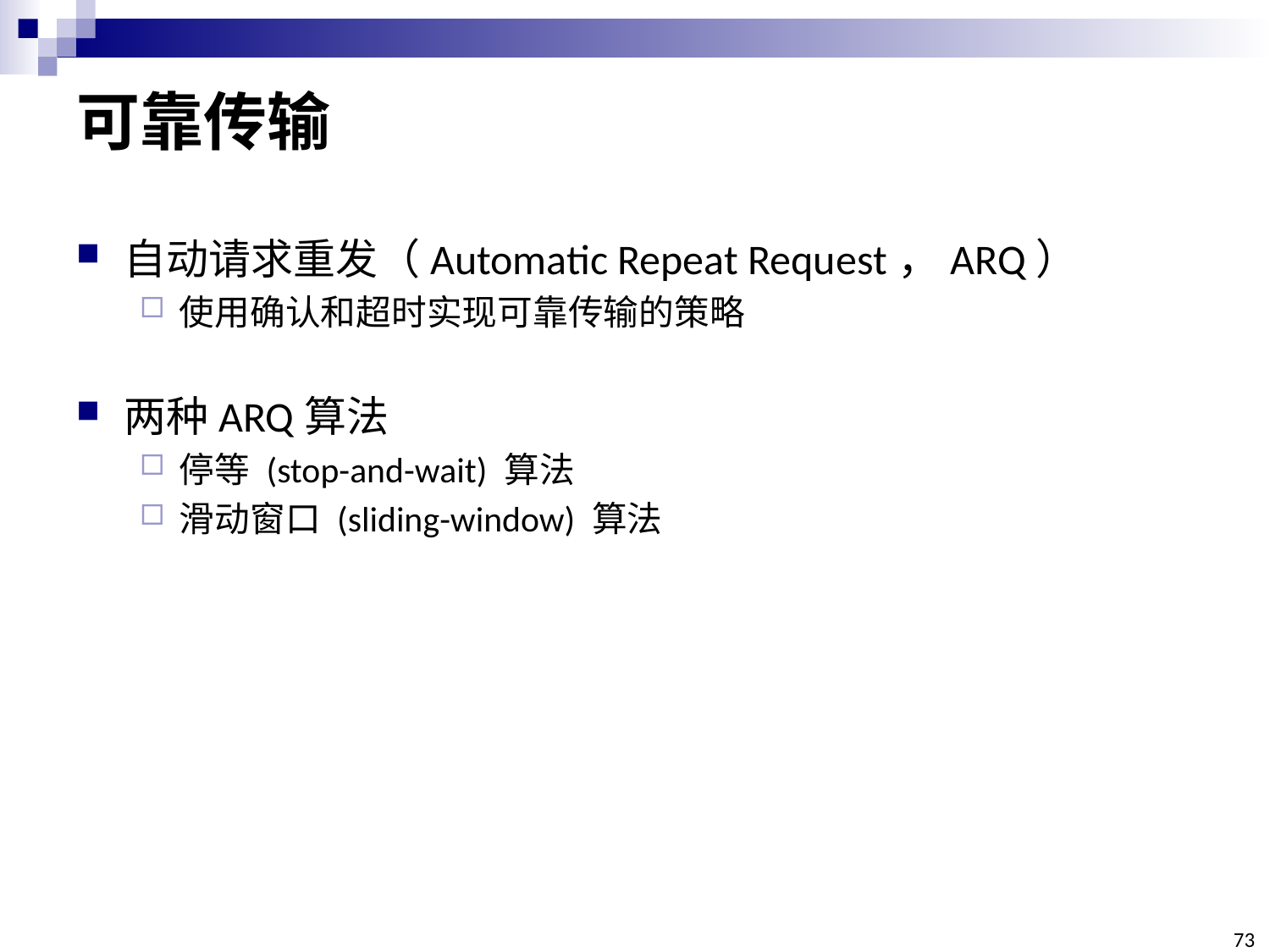

# 可靠传输
自动请求重发（Automatic Repeat Request，ARQ）
使用确认和超时实现可靠传输的策略
两种ARQ算法
停等 (stop-and-wait) 算法
滑动窗口 (sliding-window) 算法
73